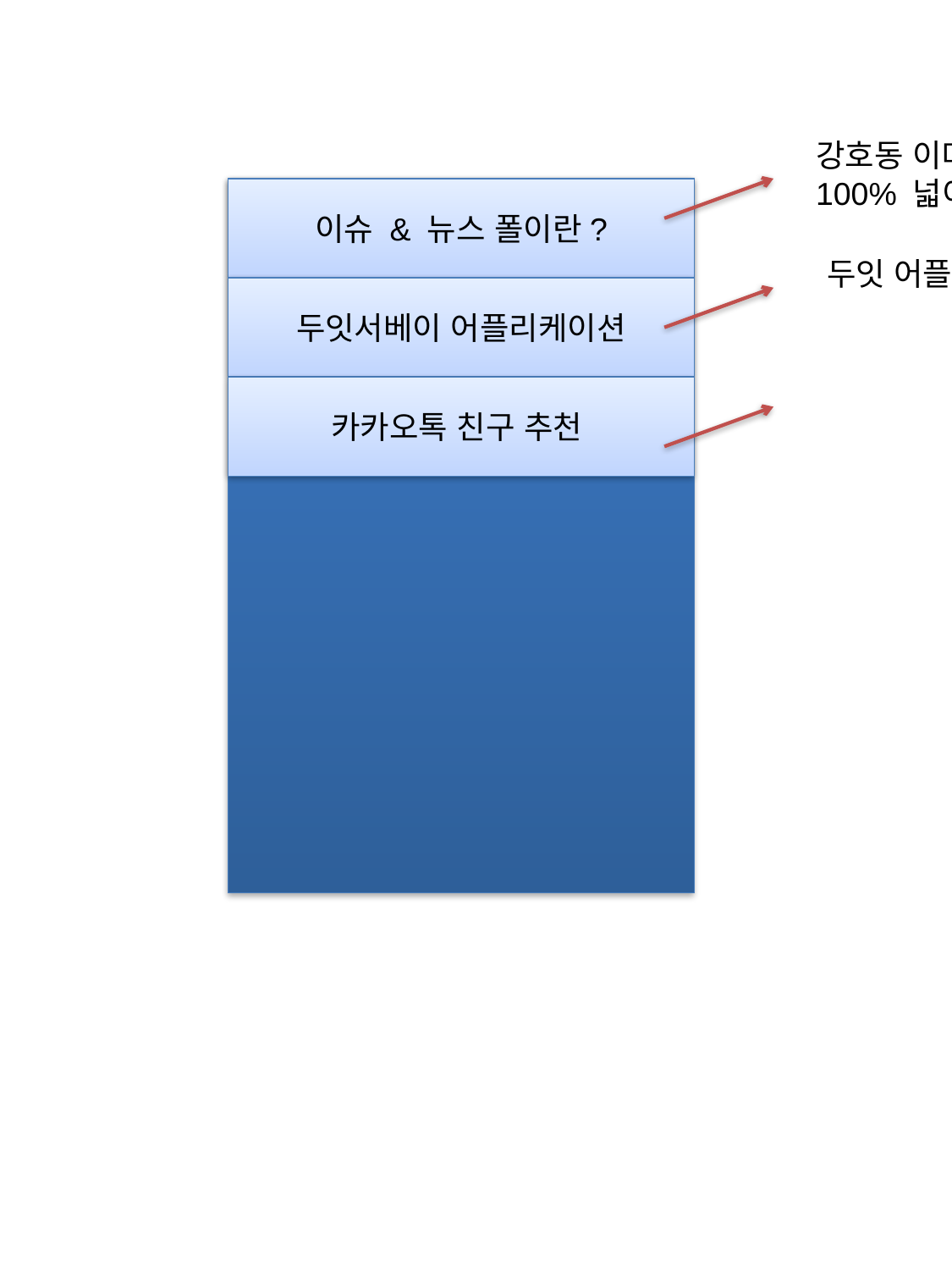

강호동 이미지
100% 넓이

이슈 & 뉴스 폴이란?
두잇 어플 안드로이드 페이지
두잇서베이 어플리케이션
카카오톡 친구 추천